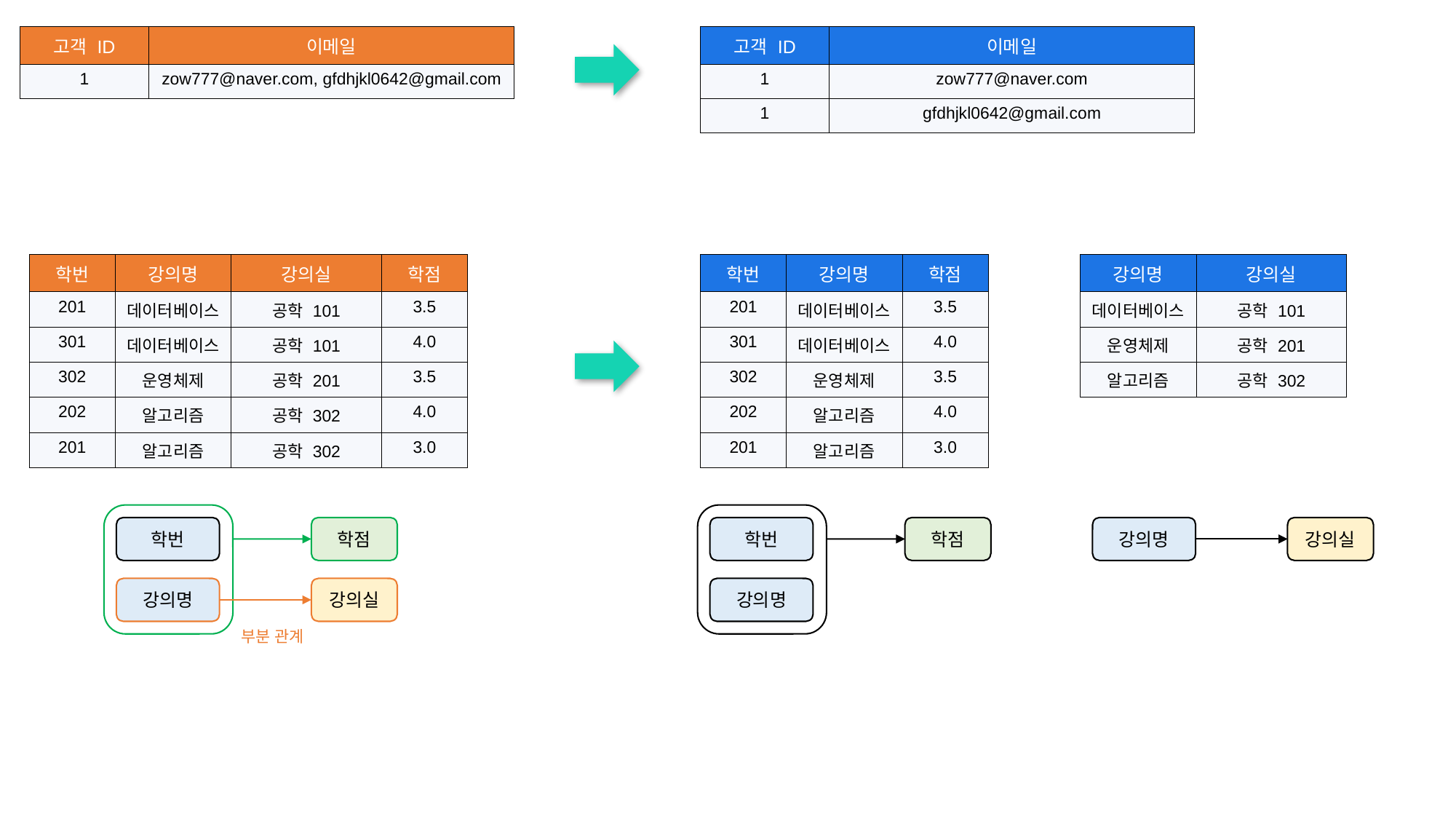

| 고객 ID | 이메일 |
| --- | --- |
| 1 | zow777@naver.com, gfdhjkl0642@gmail.com |
| 고객 ID | 이메일 |
| --- | --- |
| 1 | zow777@naver.com |
| 1 | gfdhjkl0642@gmail.com |

| 학번 | 강의명 | 강의실 | 학점 |
| --- | --- | --- | --- |
| 201 | 데이터베이스 | 공학 101 | 3.5 |
| 301 | 데이터베이스 | 공학 101 | 4.0 |
| 302 | 운영체제 | 공학 201 | 3.5 |
| 202 | 알고리즘 | 공학 302 | 4.0 |
| 201 | 알고리즘 | 공학 302 | 3.0 |
| 학번 | 강의명 | 학점 |
| --- | --- | --- |
| 201 | 데이터베이스 | 3.5 |
| 301 | 데이터베이스 | 4.0 |
| 302 | 운영체제 | 3.5 |
| 202 | 알고리즘 | 4.0 |
| 201 | 알고리즘 | 3.0 |
| 강의명 | 강의실 |
| --- | --- |
| 데이터베이스 | 공학 101 |
| 운영체제 | 공학 201 |
| 알고리즘 | 공학 302 |

학번
학점
강의명
강의실
부분 관계

학번
학점
강의명
강의명
강의실